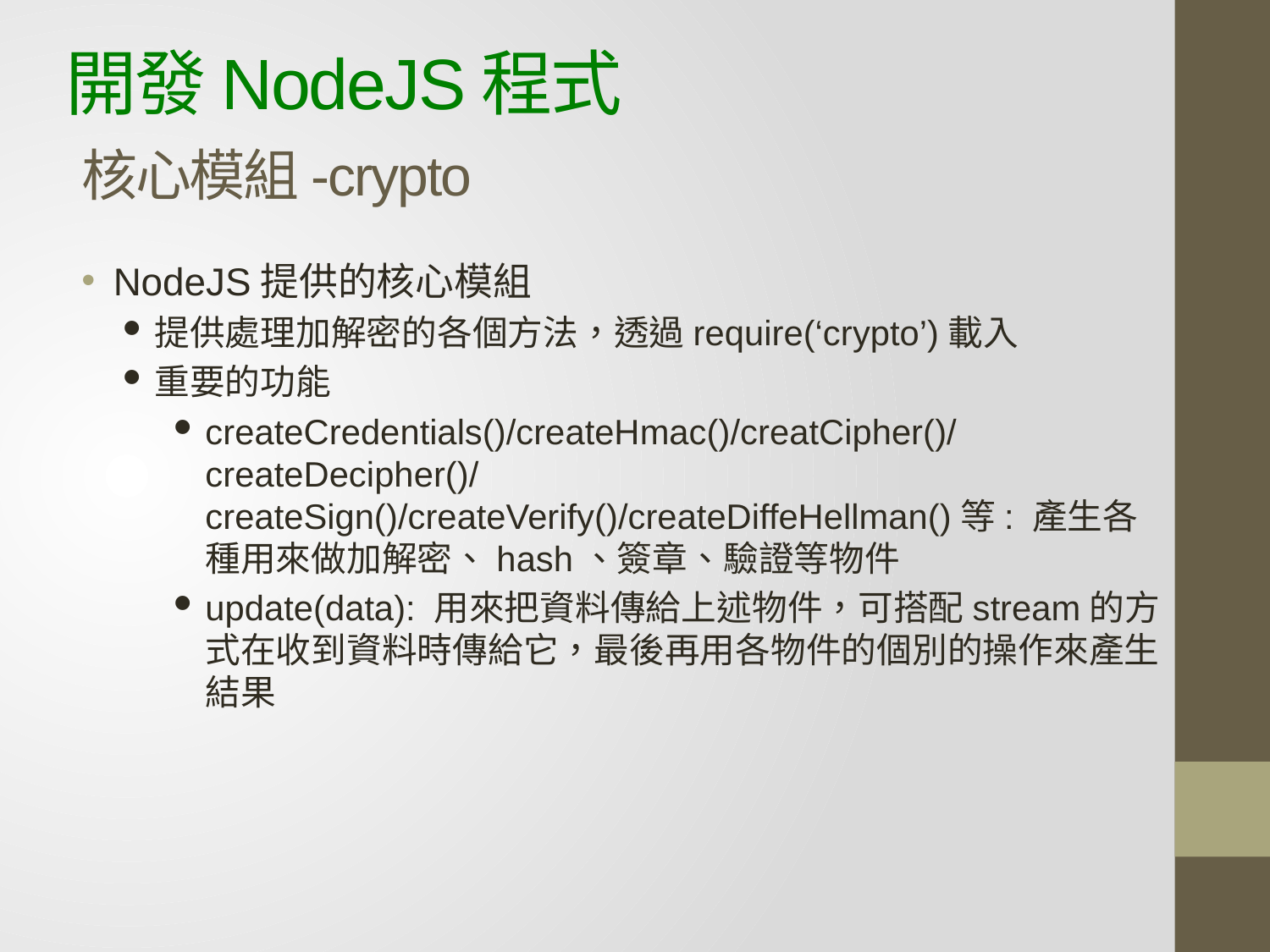

# 開發NodeJS程式 核心模組-crypto

NodeJS提供的核心模組
提供處理加解密的各個方法，透過require(‘crypto’)載入
重要的功能
createCredentials()/createHmac()/creatCipher()/createDecipher()/ createSign()/createVerify()/createDiffeHellman()等: 產生各種用來做加解密、hash、簽章、驗證等物件
update(data): 用來把資料傳給上述物件，可搭配stream的方式在收到資料時傳給它，最後再用各物件的個別的操作來產生結果